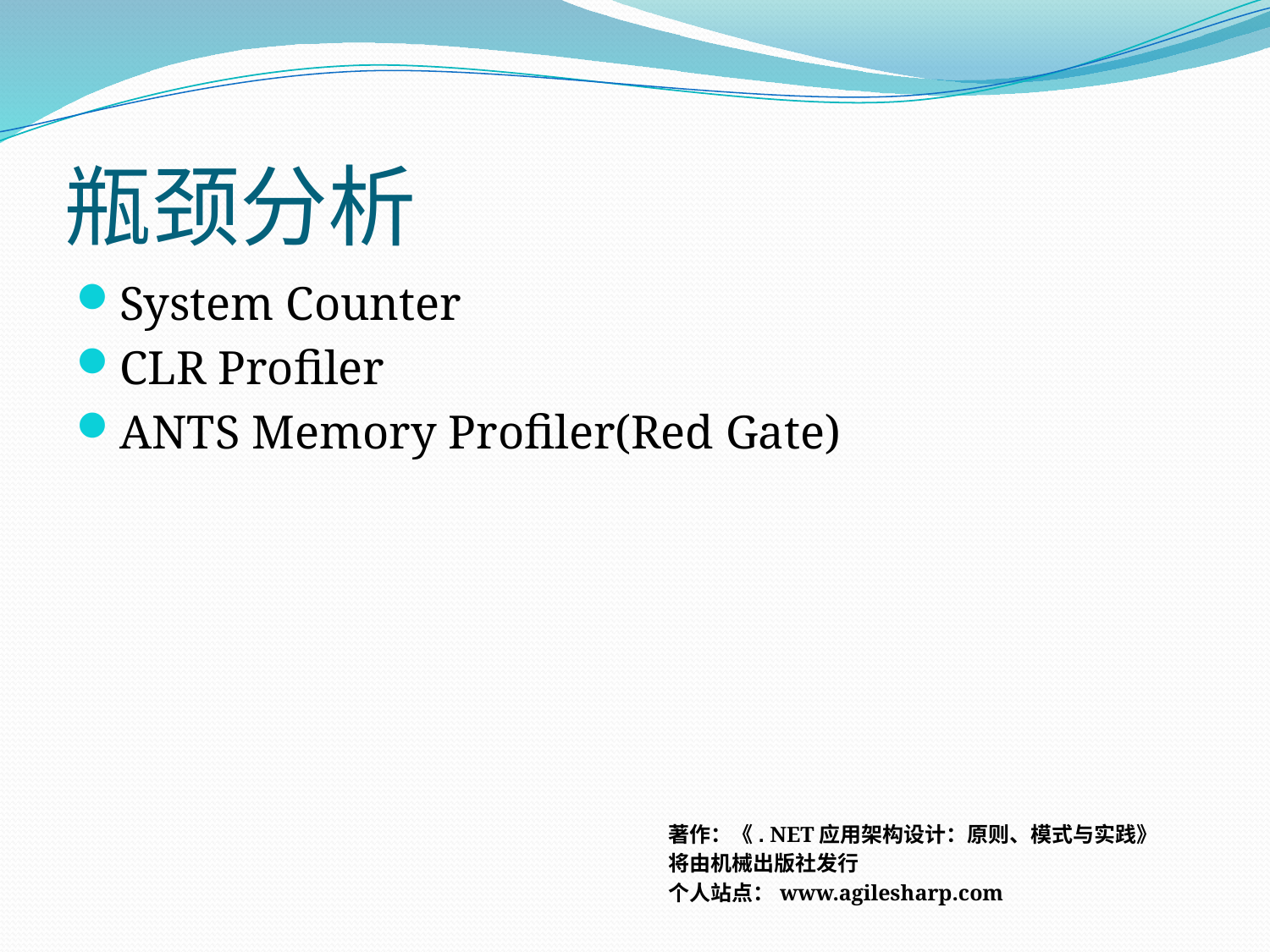

# 瓶颈分析
System Counter
CLR Profiler
ANTS Memory Profiler(Red Gate)
著作：《. NET应用架构设计：原则、模式与实践》
将由机械出版社发行
个人站点：www.agilesharp.com